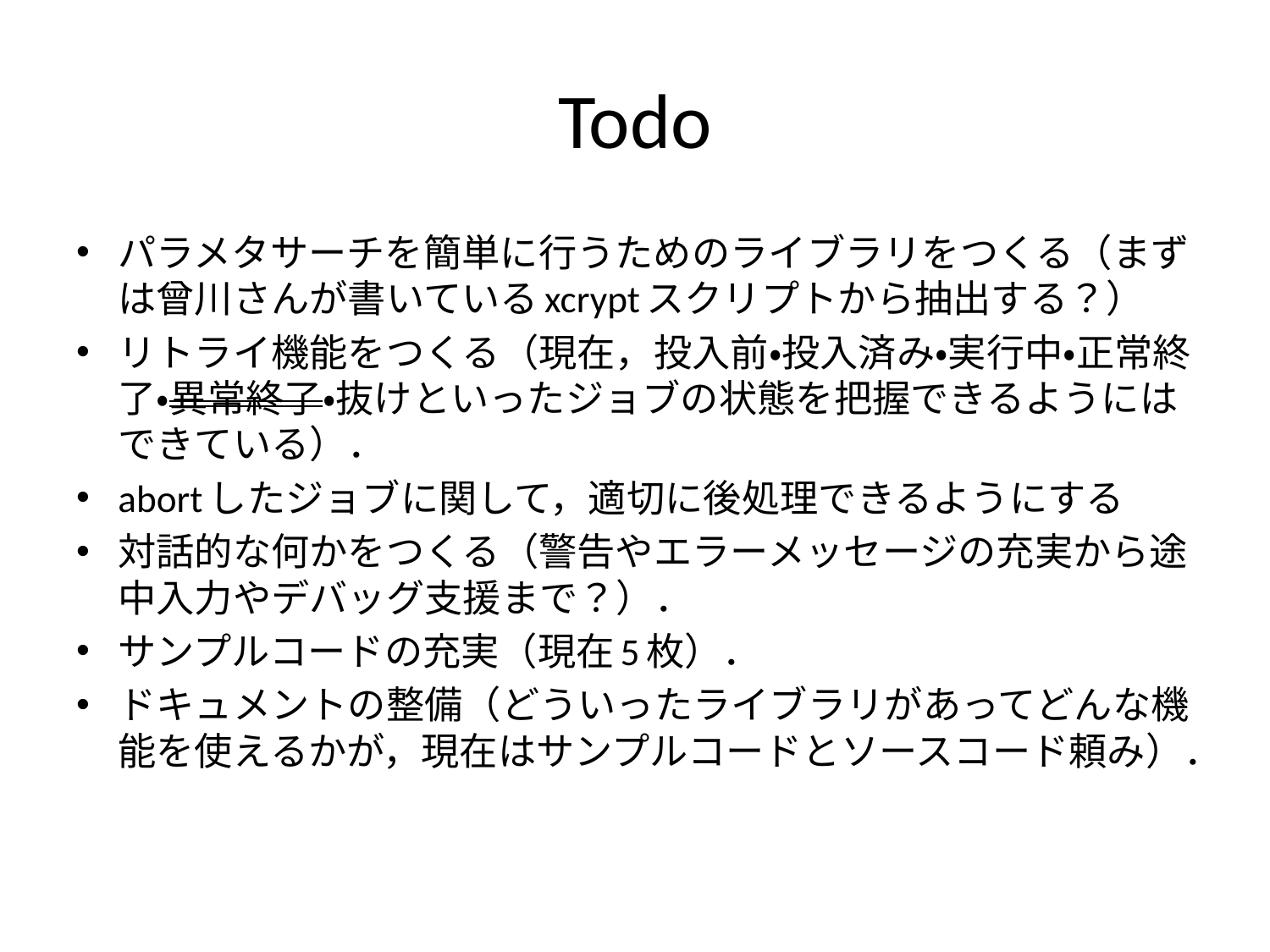

# Todo
パラメタサーチを簡単に行うためのライブラリをつくる（まずは曾川さんが書いているxcryptスクリプトから抽出する？）
リトライ機能をつくる（現在，投入前・投入済み・実行中・正常終了・異常終了・抜けといったジョブの状態を把握できるようにはできている）．
abortしたジョブに関して，適切に後処理できるようにする
対話的な何かをつくる（警告やエラーメッセージの充実から途中入力やデバッグ支援まで？）．
サンプルコードの充実（現在5枚）．
ドキュメントの整備（どういったライブラリがあってどんな機能を使えるかが，現在はサンプルコードとソースコード頼み）．